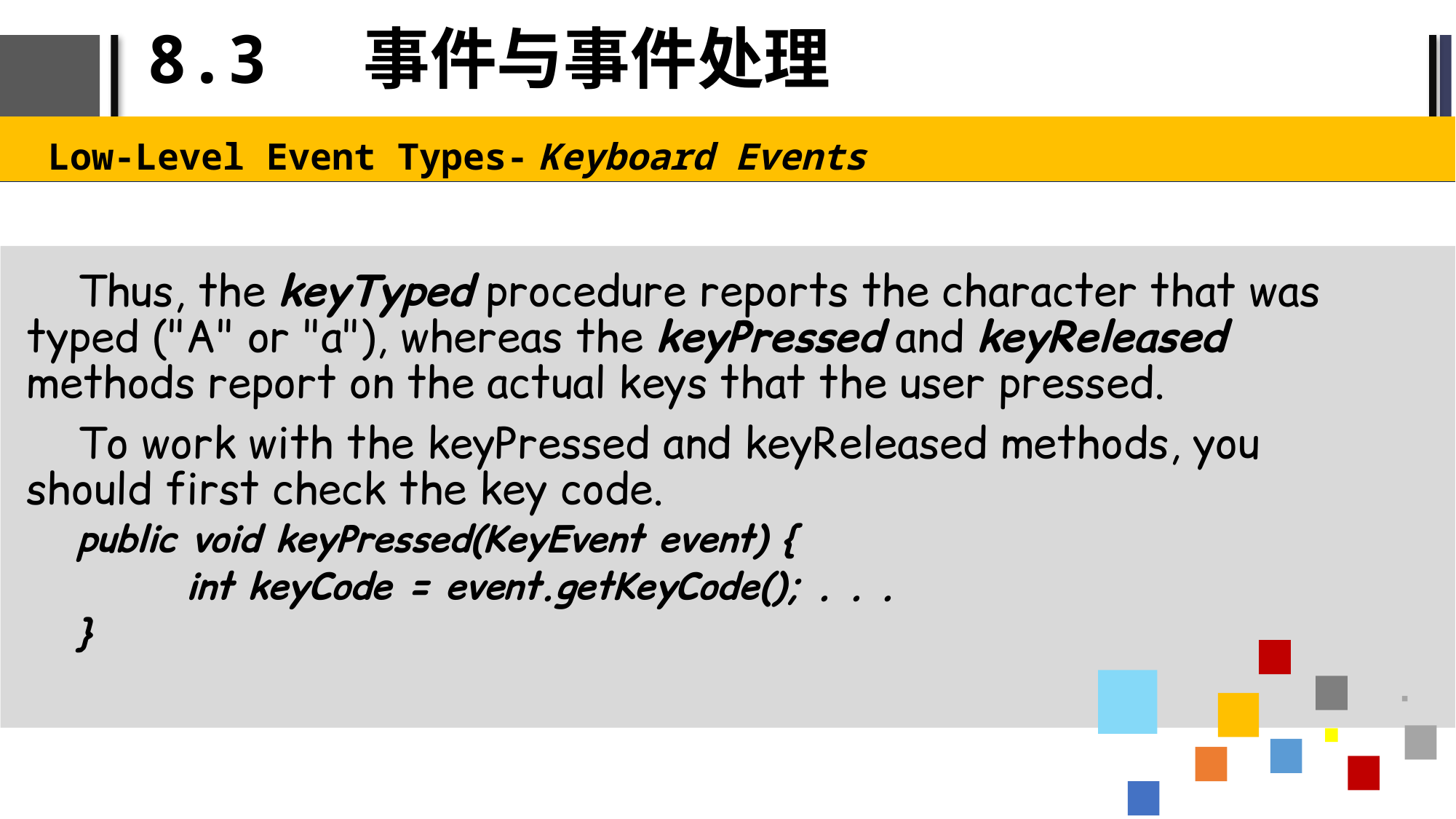

# 8.3  事件与事件处理

Low-Level Event Types- Keyboard Events

    Thus, the keyTyped procedure reports the character that was typed ("A" or "a"), whereas the keyPressed and keyReleased methods report on the actual keys that the user pressed.
    To work with the keyPressed and keyReleased methods, you should first check the key code.
public void keyPressed(KeyEvent event) {
	int keyCode = event.getKeyCode(); . . .
}